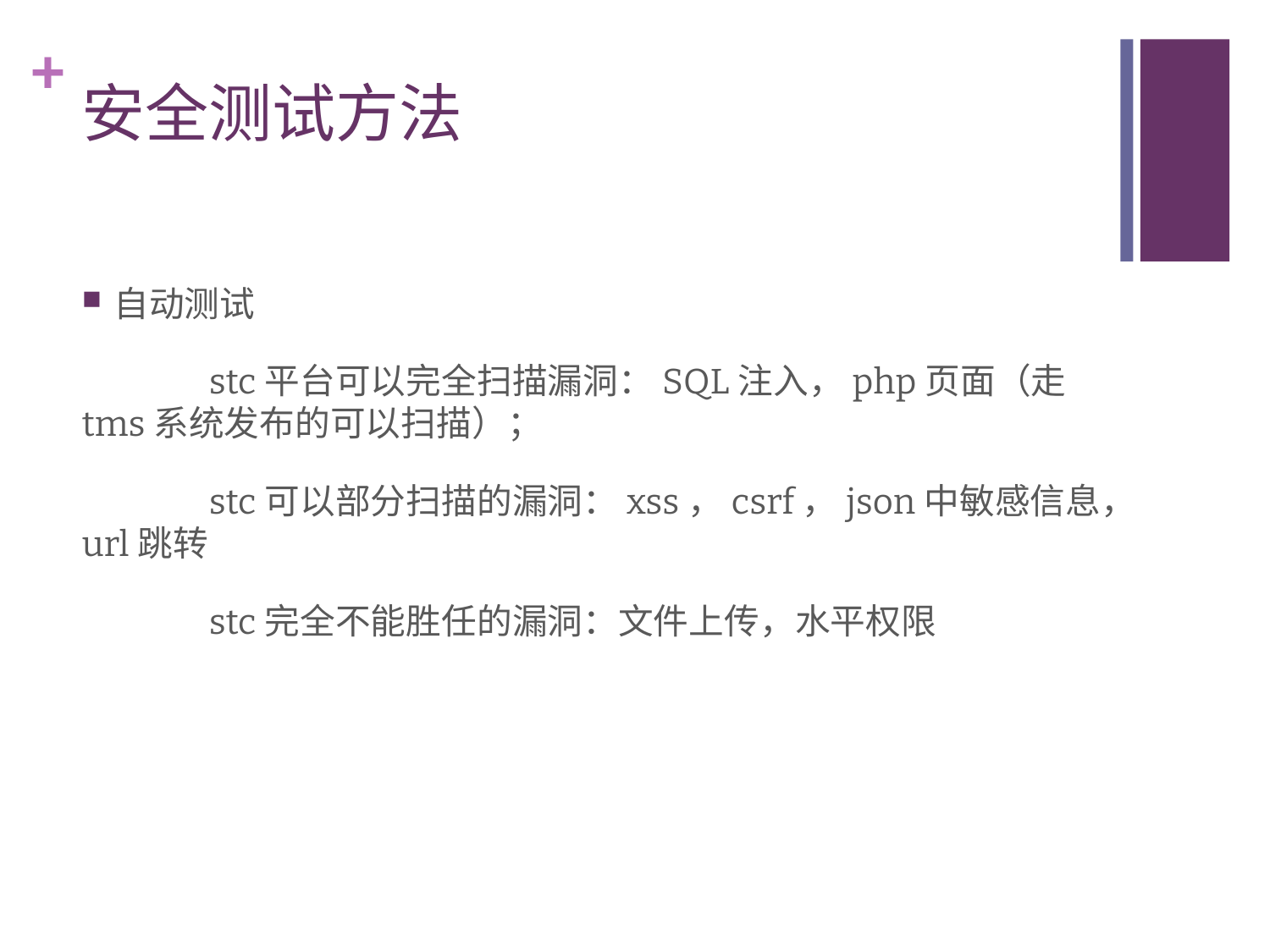

# 安全测试方法
自动测试
	stc平台可以完全扫描漏洞：SQL注入，php页面（走tms系统发布的可以扫描）；
	stc可以部分扫描的漏洞：xss，csrf，json中敏感信息，url跳转
	stc完全不能胜任的漏洞：文件上传，水平权限